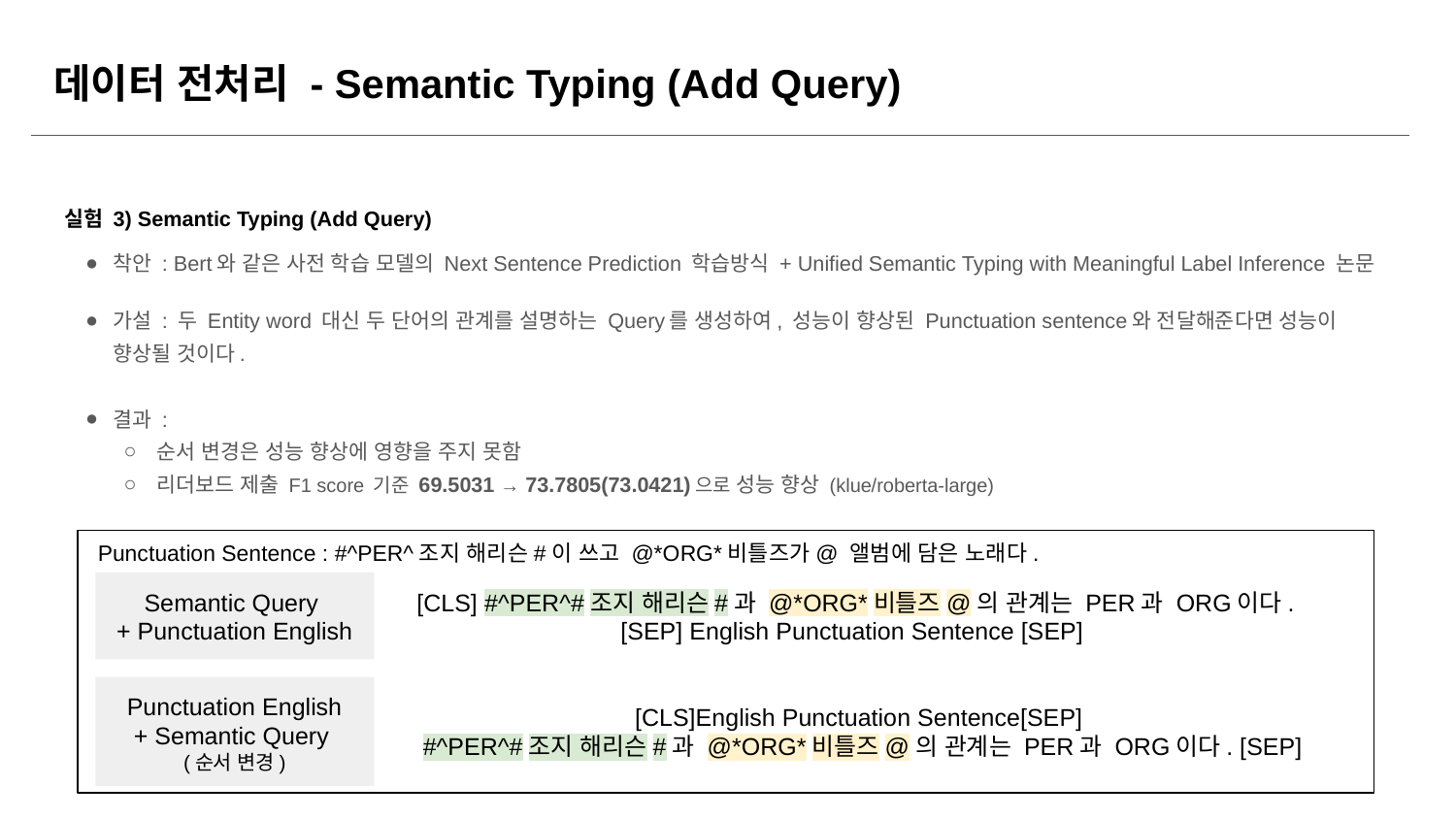

데이터 전처리 - Semantic Typing (Add Query)
실험 3) Semantic Typing (Add Query)
착안 : Bert와 같은 사전 학습 모델의 Next Sentence Prediction 학습방식 + Unified Semantic Typing with Meaningful Label Inference 논문
가설 : 두 Entity word 대신 두 단어의 관계를 설명하는 Query를 생성하여, 성능이 향상된 Punctuation sentence와 전달해준다면 성능이 향상될 것이다.
결과 :
순서 변경은 성능 향상에 영향을 주지 못함
리더보드 제출 F1 score 기준 69.5031 → 73.7805(73.0421)으로 성능 향상 (klue/roberta-large)

Punctuation Sentence : #^PER^조지 해리슨#이 쓰고 @*ORG*비틀즈가@ 앨범에 담은 노래다.

Semantic Query
+ Punctuation English
[CLS] #^PER^#조지 해리슨#과 @*ORG*비틀즈@의 관계는 PER과 ORG이다.
[SEP] English Punctuation Sentence [SEP]
Punctuation English
+ Semantic Query
(순서 변경)
[CLS]English Punctuation Sentence[SEP]
#^PER^#조지 해리슨#과 @*ORG*비틀즈@의 관계는 PER과 ORG이다. [SEP]